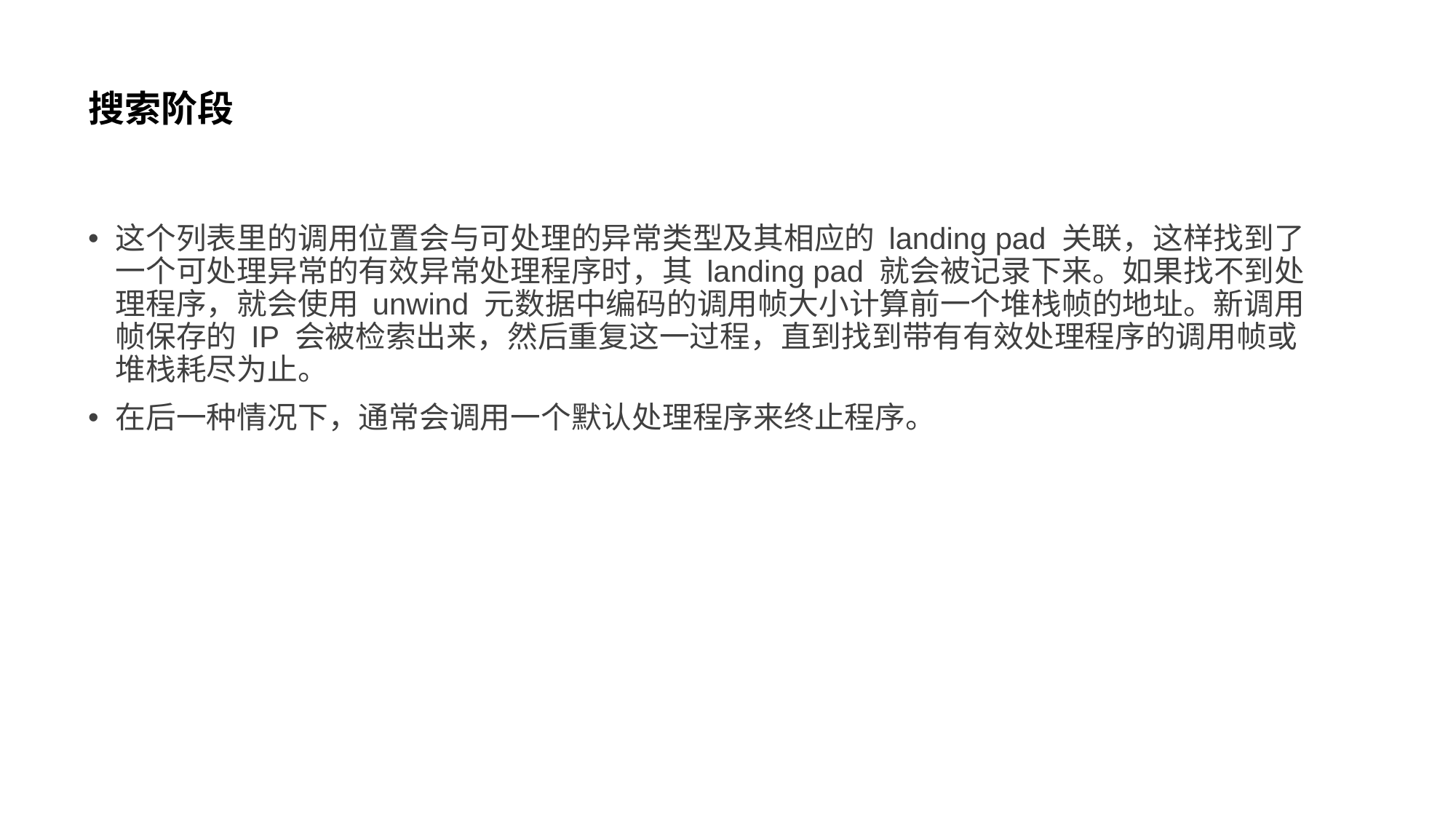

# 搜索阶段
这个列表里的调用位置会与可处理的异常类型及其相应的 landing pad 关联，这样找到了一个可处理异常的有效异常处理程序时，其 landing pad 就会被记录下来。如果找不到处理程序，就会使用 unwind 元数据中编码的调用帧大小计算前一个堆栈帧的地址。新调用帧保存的 IP 会被检索出来，然后重复这一过程，直到找到带有有效处理程序的调用帧或堆栈耗尽为止。
在后一种情况下，通常会调用一个默认处理程序来终止程序。